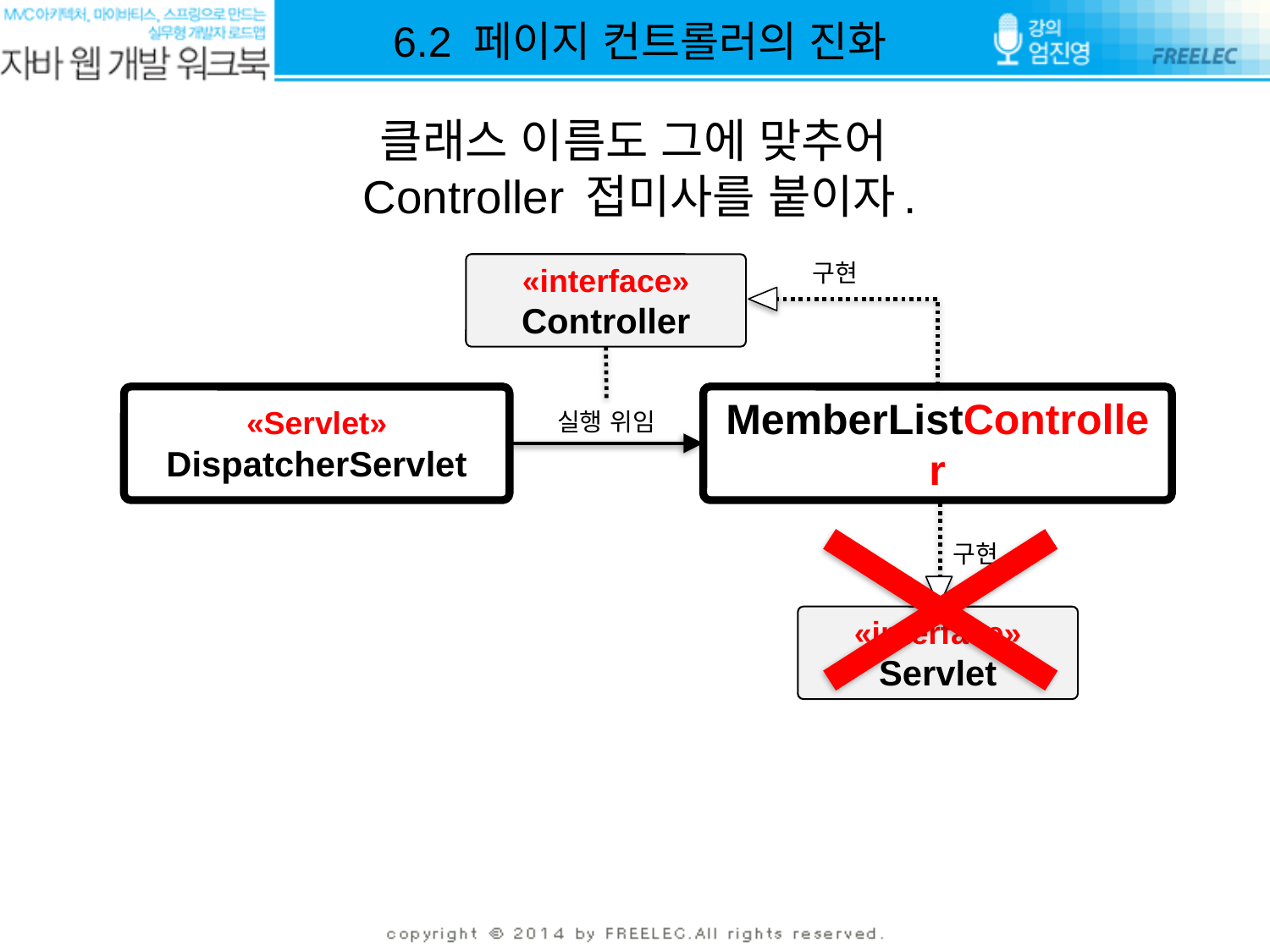

6.2 페이지 컨트롤러의 진화
클래스 이름도 그에 맞추어
Controller 접미사를 붙이자.
구현
«interface»
Controller

«Servlet»
DispatcherServlet

MemberListController

실행 위임

구현

«interface»
Servlet